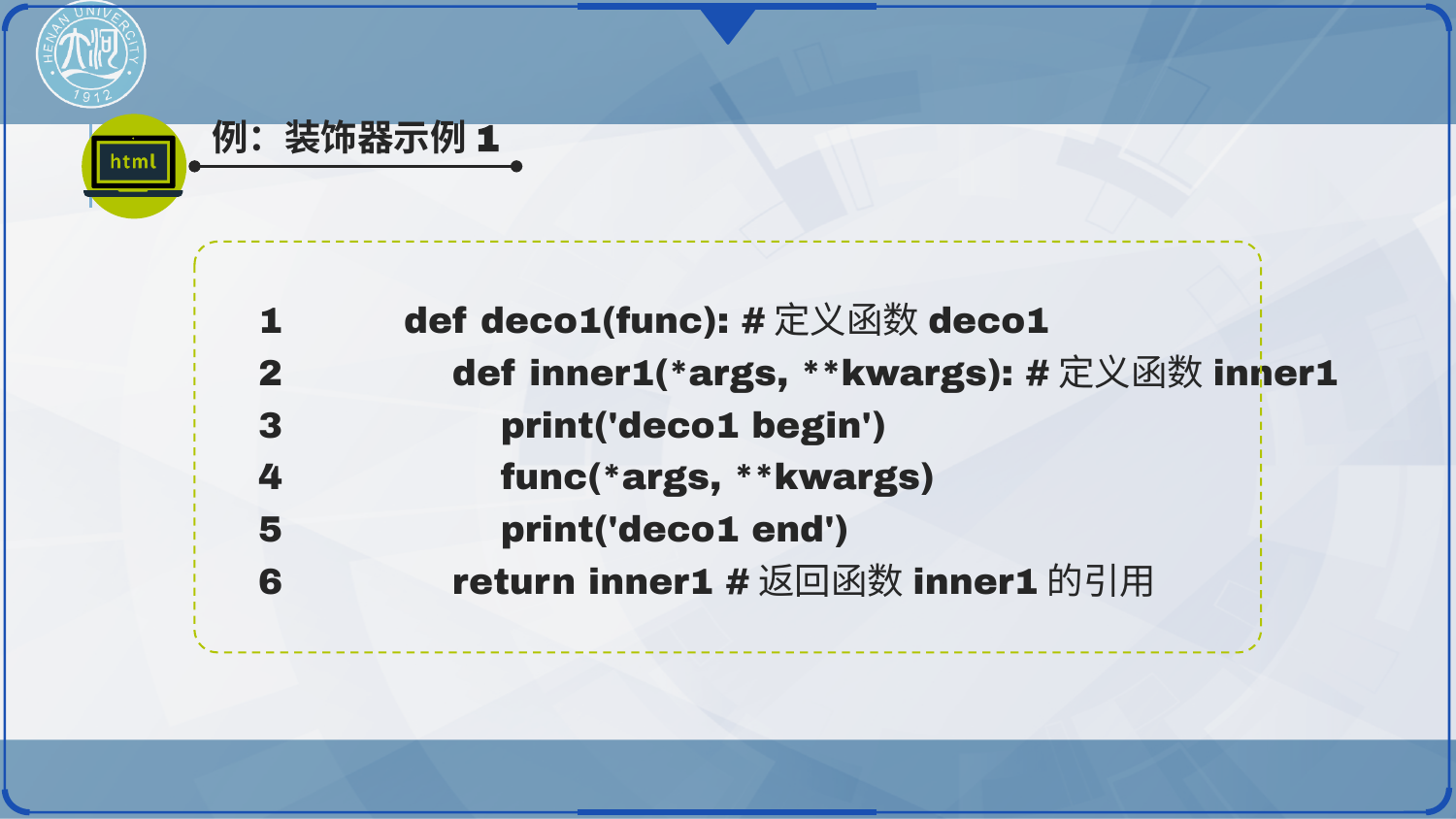

例：装饰器示例1

1	def deco1(func): #定义函数deco1
2	    def inner1(*args, **kwargs): #定义函数inner1
3	        print('deco1 begin')
4	        func(*args, **kwargs)
5	        print('deco1 end')
6	    return inner1 #返回函数inner1的引用